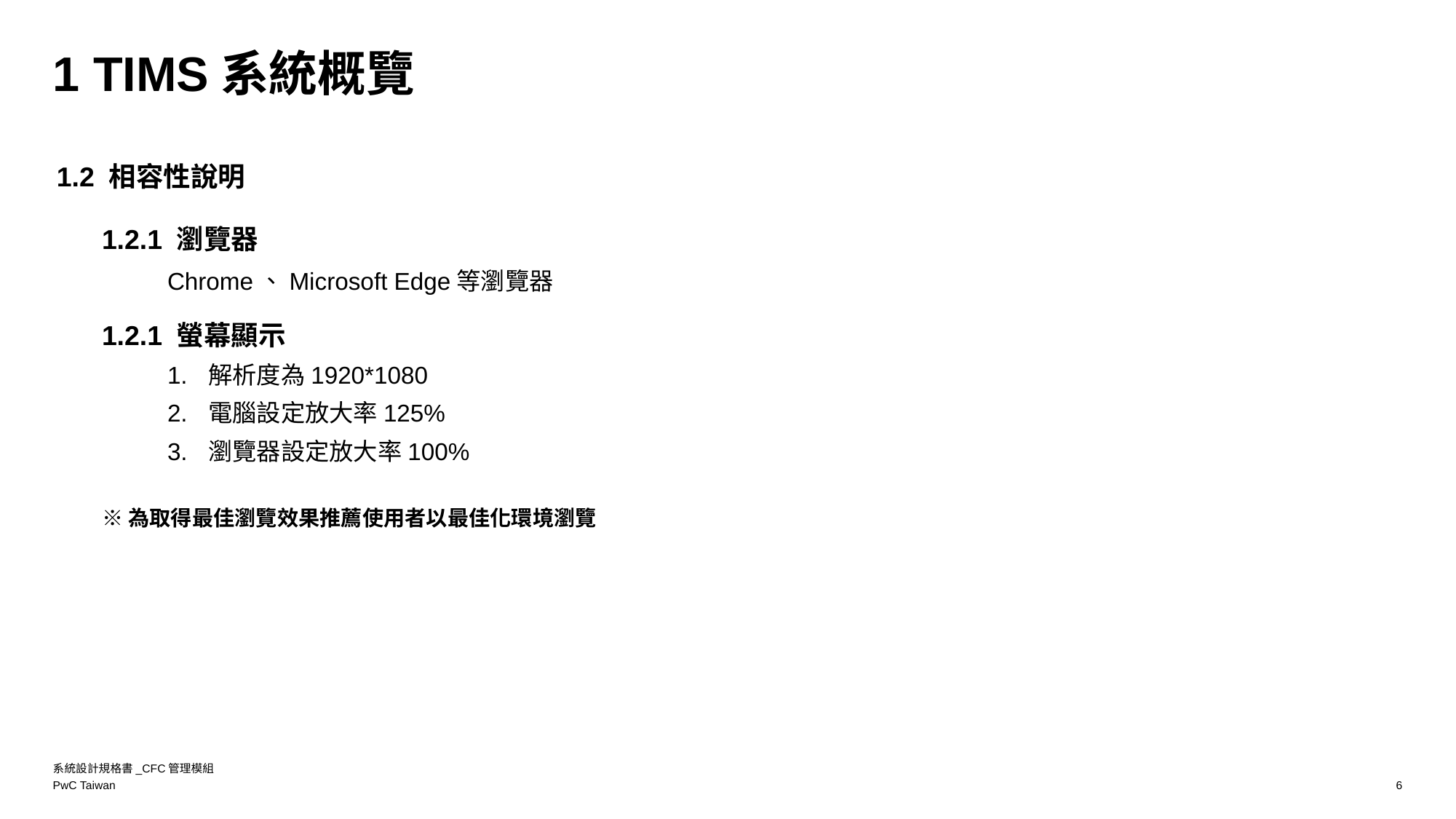

# 1 TIMS系統概覽
1.2 相容性說明
1.2.1 瀏覽器
Chrome、Microsoft Edge等瀏覽器
1.2.1 螢幕顯示
解析度為1920*1080
電腦設定放大率125%
瀏覽器設定放大率100%
※為取得最佳瀏覽效果推薦使用者以最佳化環境瀏覽
系統設計規格書_CFC管理模組
6